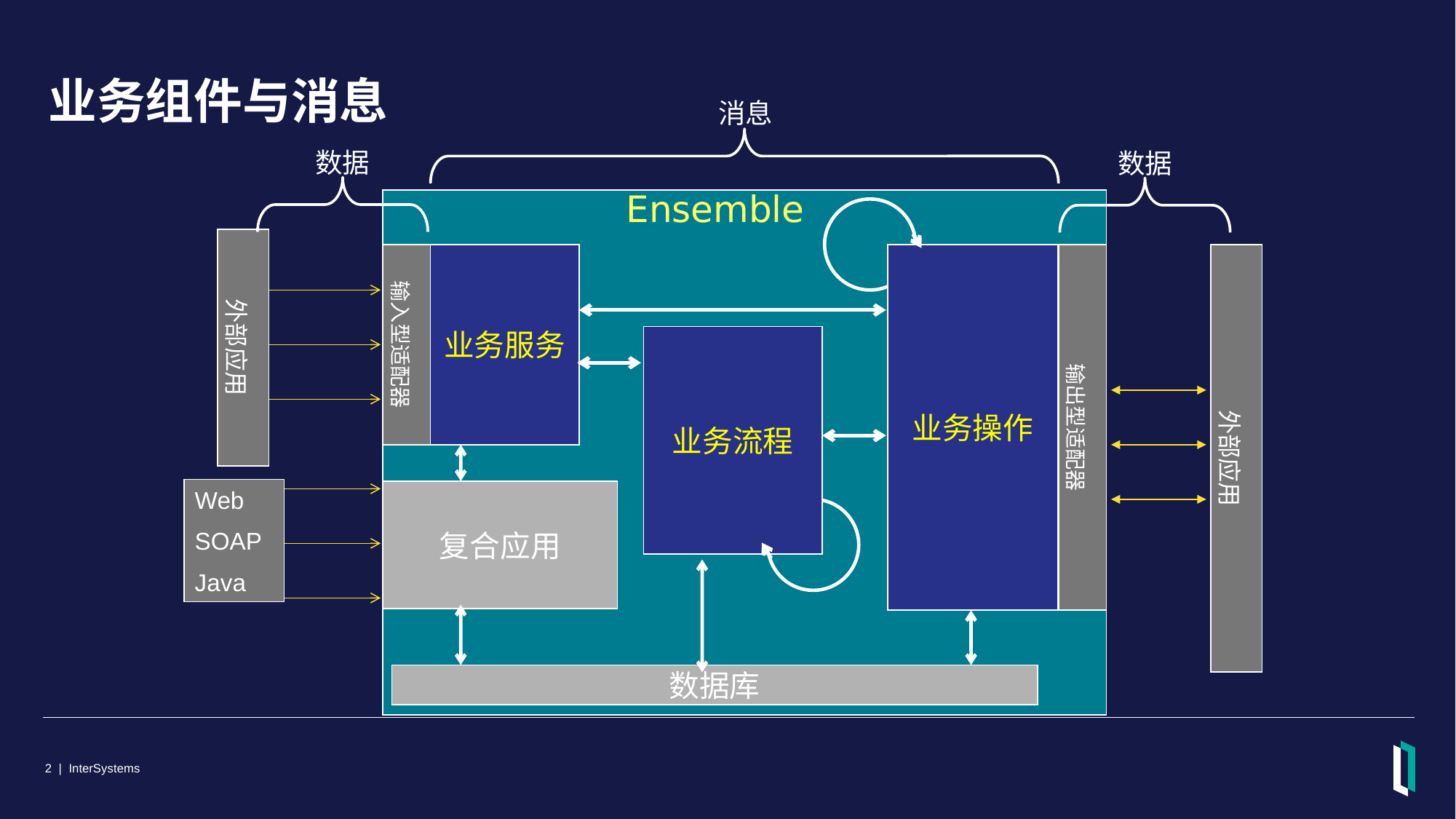

# 业务组件与消息

消息

数据

数据
Ensemble

外部应用
输入型适配器
业务服务
业务操作
输出型适配器
外部应用

业务流程

Web
SOAP
Java
复合应用

数据库